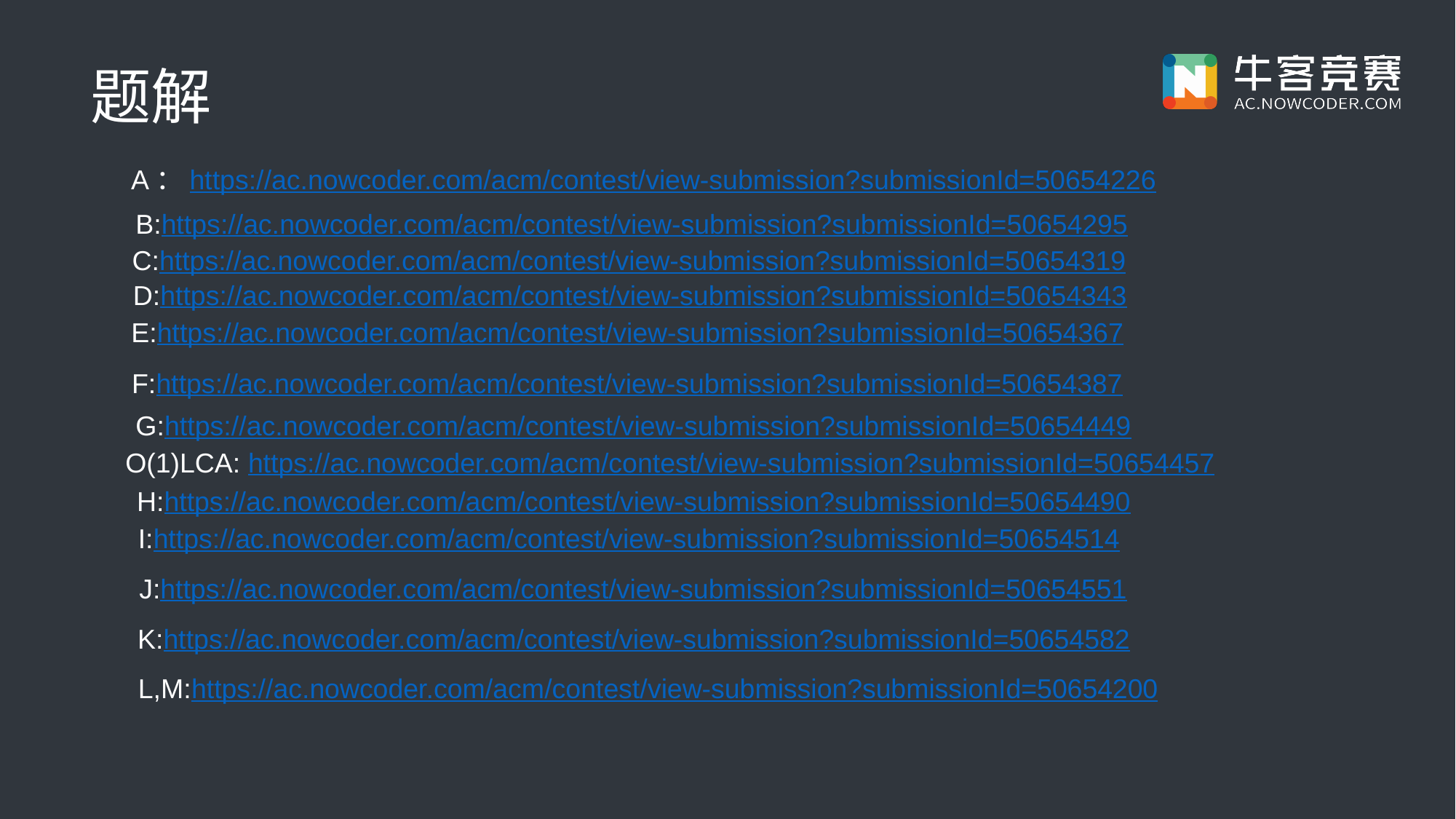

题解
A：https://ac.nowcoder.com/acm/contest/view-submission?submissionId=50654226
B:https://ac.nowcoder.com/acm/contest/view-submission?submissionId=50654295
C:https://ac.nowcoder.com/acm/contest/view-submission?submissionId=50654319
D:https://ac.nowcoder.com/acm/contest/view-submission?submissionId=50654343
E:https://ac.nowcoder.com/acm/contest/view-submission?submissionId=50654367
F:https://ac.nowcoder.com/acm/contest/view-submission?submissionId=50654387
G:https://ac.nowcoder.com/acm/contest/view-submission?submissionId=50654449
O(1)LCA: https://ac.nowcoder.com/acm/contest/view-submission?submissionId=50654457
H:https://ac.nowcoder.com/acm/contest/view-submission?submissionId=50654490
I:https://ac.nowcoder.com/acm/contest/view-submission?submissionId=50654514
J:https://ac.nowcoder.com/acm/contest/view-submission?submissionId=50654551
K:https://ac.nowcoder.com/acm/contest/view-submission?submissionId=50654582
L,M:https://ac.nowcoder.com/acm/contest/view-submission?submissionId=50654200